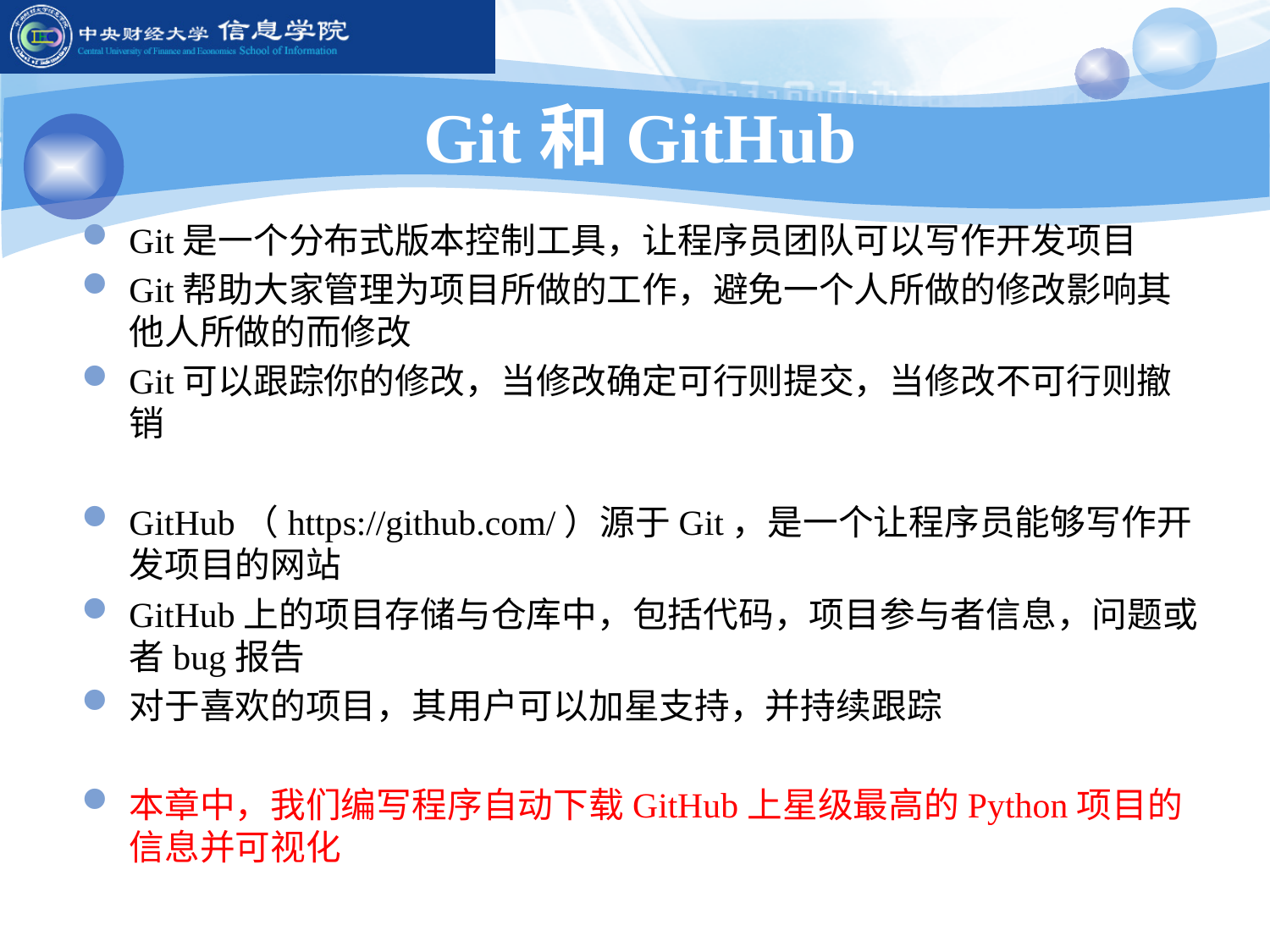

# Git和GitHub
Git是一个分布式版本控制工具，让程序员团队可以写作开发项目
Git帮助大家管理为项目所做的工作，避免一个人所做的修改影响其他人所做的而修改
Git可以跟踪你的修改，当修改确定可行则提交，当修改不可行则撤销

GitHub（https://github.com/）源于Git，是一个让程序员能够写作开发项目的网站
GitHub上的项目存储与仓库中，包括代码，项目参与者信息，问题或者bug报告
对于喜欢的项目，其用户可以加星支持，并持续跟踪

本章中，我们编写程序自动下载GitHub上星级最高的Python项目的信息并可视化